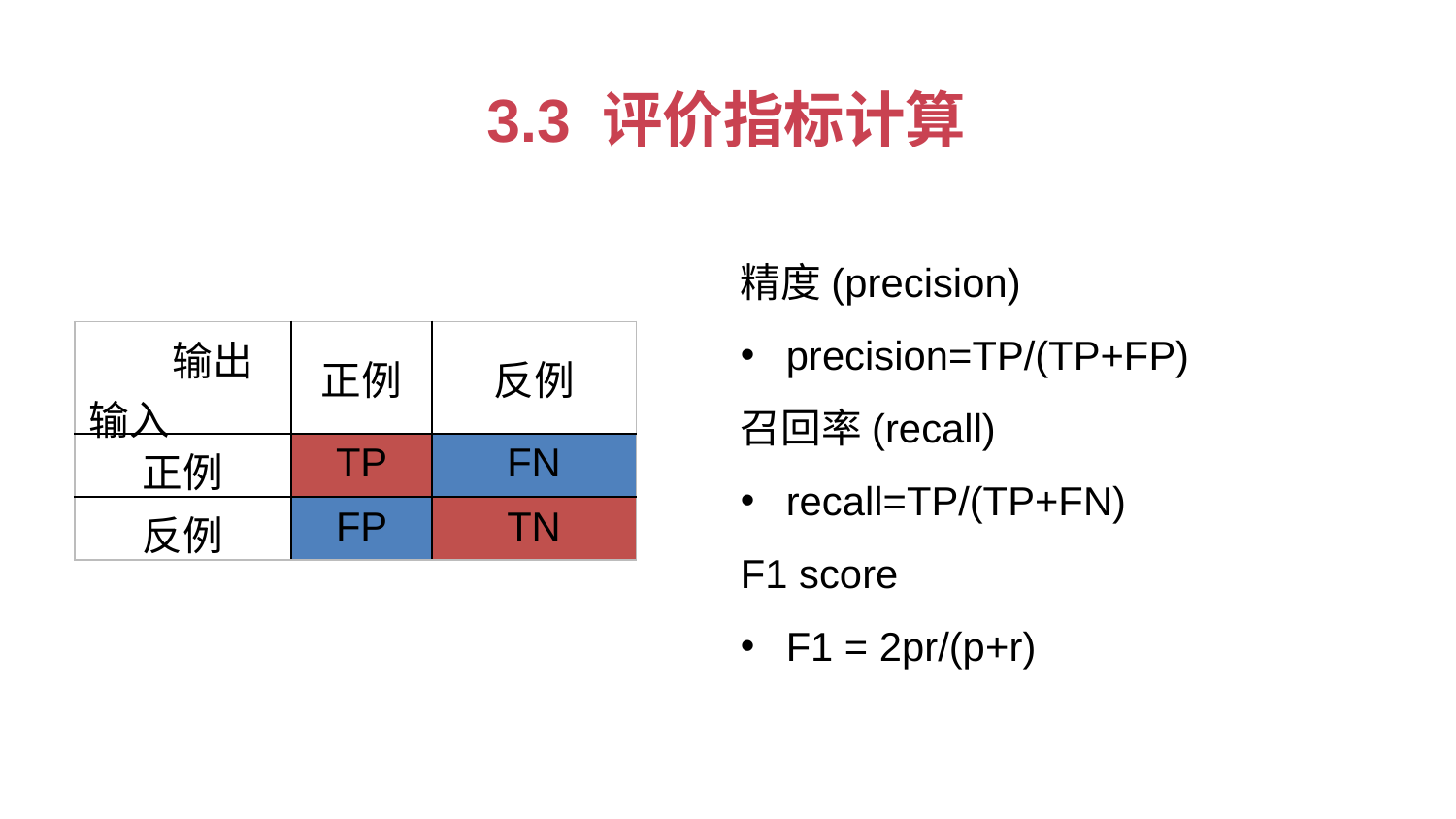

3.3 评价指标计算
精度(precision)
precision=TP/(TP+FP)
召回率(recall)
recall=TP/(TP+FN)
F1 score
F1 = 2pr/(p+r)
| 输出 输入 | 正例 | 反例 |
| --- | --- | --- |
| 正例 | TP | FN |
| 反例 | FP | TN |